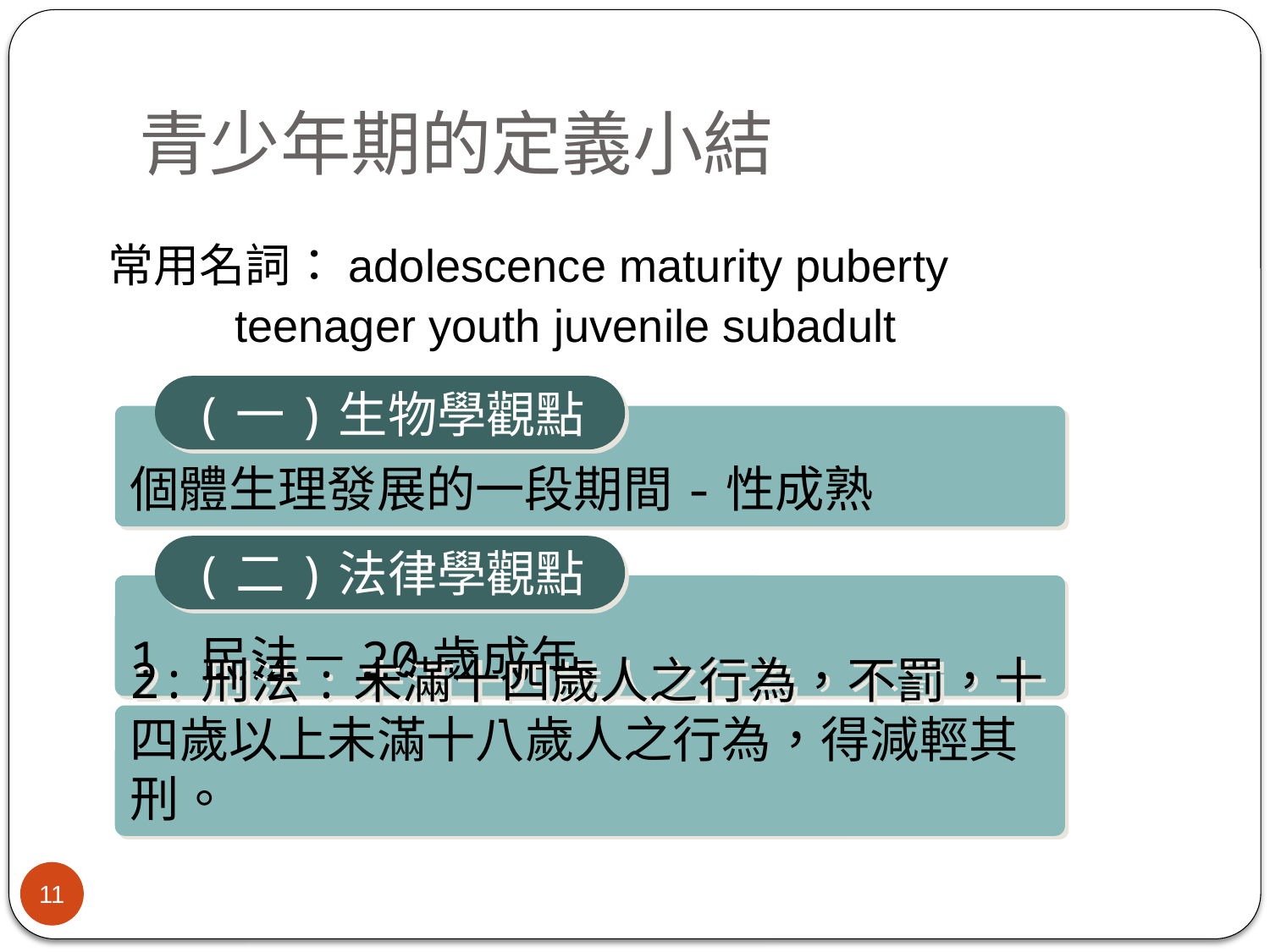

# 青少年期的定義小結
常用名詞：adolescence maturity puberty
          teenager youth juvenile subadult
(一)生物學觀點
個體生理發展的一段期間-性成熟
(二)法律學觀點
1.民法－20歲成年
2.刑法:未滿十四歲人之行為，不罰，十四歲以上未滿十八歲人之行為，得減輕其刑。
11